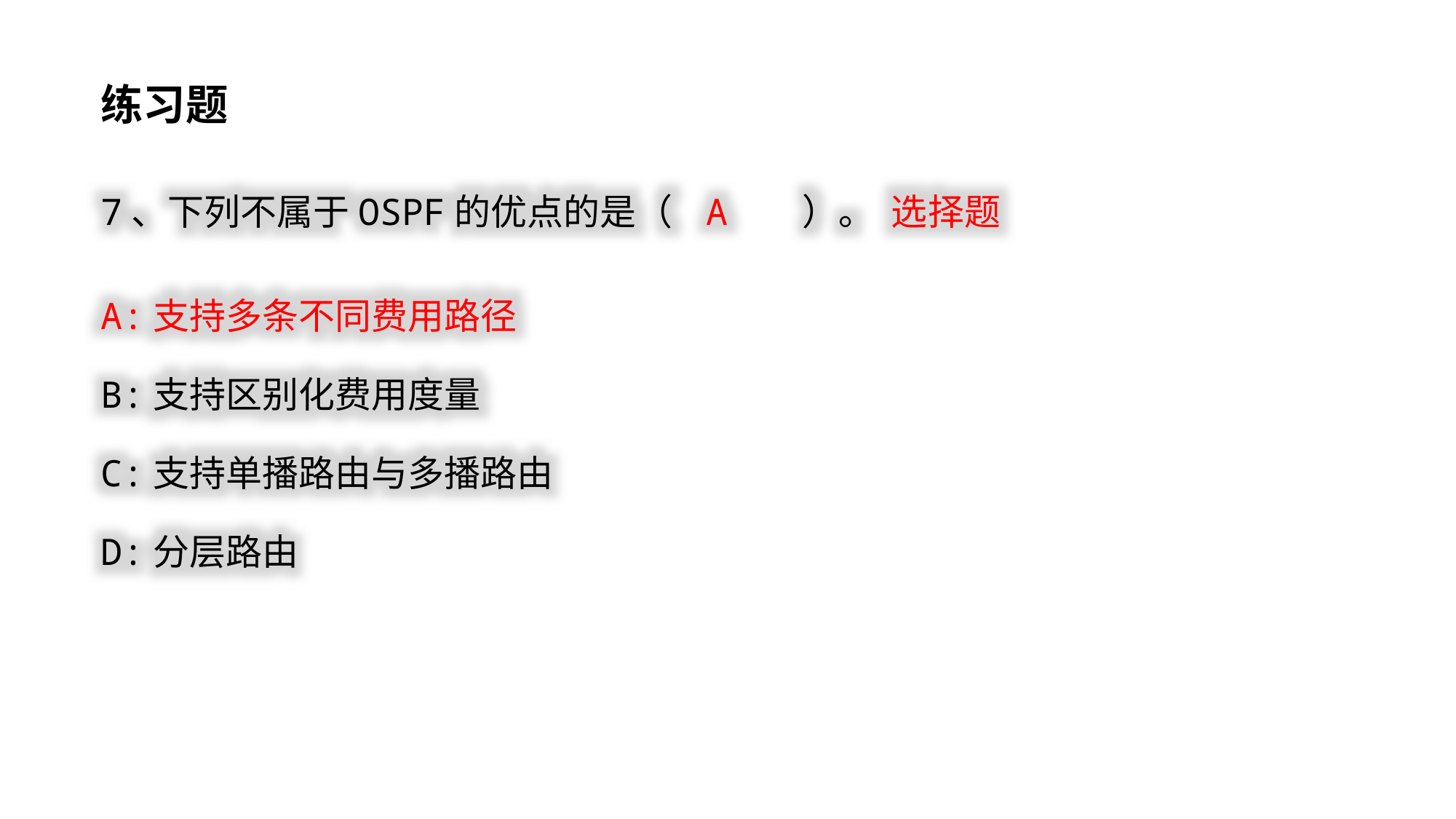

练习题
7、下列不属于OSPF的优点的是（   A   ）。  选择题

A:支持多条不同费用路径

B:支持区别化费用度量

C:支持单播路由与多播路由

D:分层路由